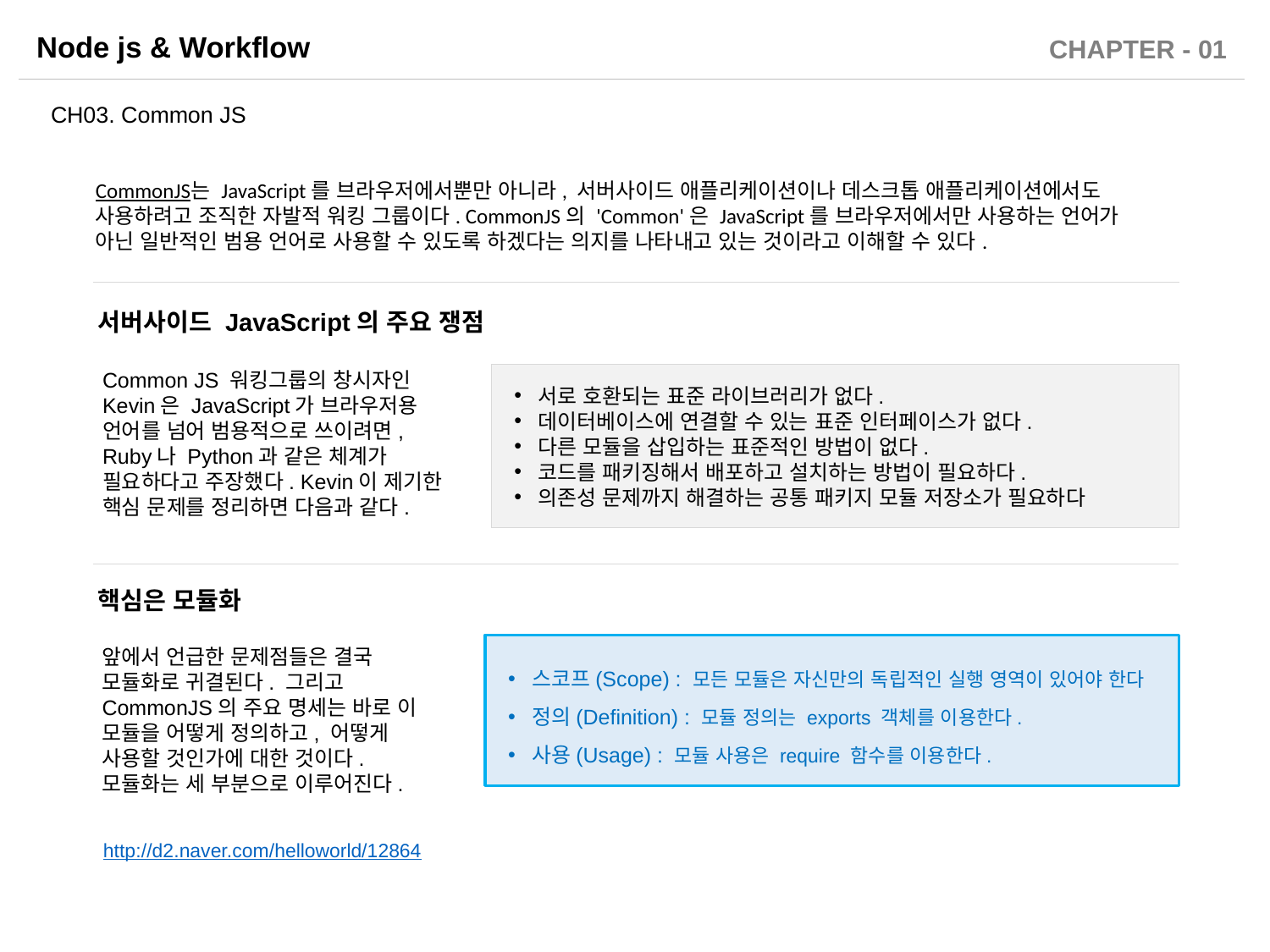

CH03. Common JS
CommonJS는 JavaScript를 브라우저에서뿐만 아니라, 서버사이드 애플리케이션이나 데스크톱 애플리케이션에서도 사용하려고 조직한 자발적 워킹 그룹이다. CommonJS의 'Common'은 JavaScript를 브라우저에서만 사용하는 언어가 아닌 일반적인 범용 언어로 사용할 수 있도록 하겠다는 의지를 나타내고 있는 것이라고 이해할 수 있다.
서버사이드 JavaScript의 주요 쟁점
Common JS 워킹그룹의 창시자인
Kevin은 JavaScript가 브라우저용 언어를 넘어 범용적으로 쓰이려면, Ruby나 Python과 같은 체계가 필요하다고 주장했다. Kevin이 제기한 핵심 문제를 정리하면 다음과 같다.
서로 호환되는 표준 라이브러리가 없다.
데이터베이스에 연결할 수 있는 표준 인터페이스가 없다.
다른 모듈을 삽입하는 표준적인 방법이 없다.
코드를 패키징해서 배포하고 설치하는 방법이 필요하다.
의존성 문제까지 해결하는 공통 패키지 모듈 저장소가 필요하다
핵심은 모듈화
앞에서 언급한 문제점들은 결국 모듈화로 귀결된다. 그리고 CommonJS의 주요 명세는 바로 이 모듈을 어떻게 정의하고, 어떻게 사용할 것인가에 대한 것이다. 모듈화는 세 부분으로 이루어진다.
스코프(Scope) : 모든 모듈은 자신만의 독립적인 실행 영역이 있어야 한다
정의(Definition) : 모듈 정의는 exports 객체를 이용한다.
사용(Usage) : 모듈 사용은 require 함수를 이용한다.
http://d2.naver.com/helloworld/12864